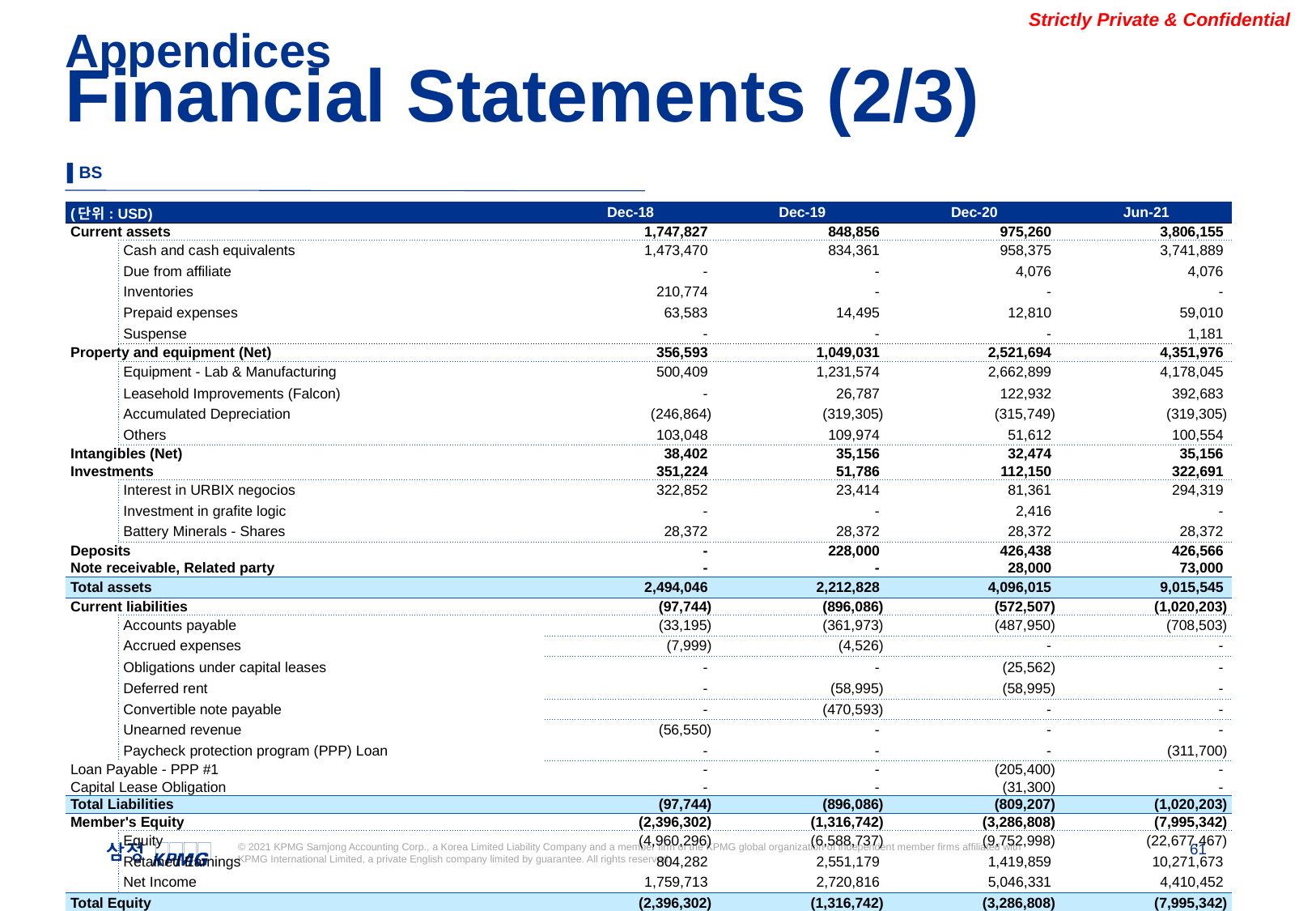

Appendices
Financial Statements (2/3)
▌BS

| (단위: USD) |  |  | Dec-18 | Dec-19 | Dec-20 | Jun-21 |
| --- | --- | --- | --- | --- | --- | --- |
| Current assets |  |  | 1,747,827 | 848,856 | 975,260 | 3,806,155 |
|  | Cash and cash equivalents |  | 1,473,470 | 834,361 | 958,375 | 3,741,889 |
|  | Due from affiliate |  | - | - | 4,076 | 4,076 |
|  | Inventories |  | 210,774 | - | - | - |
|  | Prepaid expenses |  | 63,583 | 14,495 | 12,810 | 59,010 |
|  | Suspense |  | - | - | - | 1,181 |
| Property and equipment (Net) |  |  | 356,593 | 1,049,031 | 2,521,694 | 4,351,976 |
|  | Equipment - Lab & Manufacturing |  | 500,409 | 1,231,574 | 2,662,899 | 4,178,045 |
|  | Leasehold Improvements (Falcon) |  | - | 26,787 | 122,932 | 392,683 |
|  | Accumulated Depreciation |  | (246,864) | (319,305) | (315,749) | (319,305) |
|  | Others |  | 103,048 | 109,974 | 51,612 | 100,554 |
| Intangibles (Net) |  |  | 38,402 | 35,156 | 32,474 | 35,156 |
| Investments |  |  | 351,224 | 51,786 | 112,150 | 322,691 |
|  | Interest in URBIX negocios |  | 322,852 | 23,414 | 81,361 | 294,319 |
|  | Investment in grafite logic |  | - | - | 2,416 | - |
|  | Battery Minerals - Shares |  | 28,372 | 28,372 | 28,372 | 28,372 |
| Deposits |  |  | - | 228,000 | 426,438 | 426,566 |
| Note receivable, Related party |  |  | - | - | 28,000 | 73,000 |
| Total assets |  |  | 2,494,046 | 2,212,828 | 4,096,015 | 9,015,545 |
| Current liabilities |  |  | (97,744) | (896,086) | (572,507) | (1,020,203) |
|  | Accounts payable |  | (33,195) | (361,973) | (487,950) | (708,503) |
|  | Accrued expenses |  | (7,999) | (4,526) | - | - |
|  | Obligations under capital leases |  | - | - | (25,562) | - |
|  | Deferred rent |  | - | (58,995) | (58,995) | - |
|  | Convertible note payable |  | - | (470,593) | - | - |
|  | Unearned revenue |  | (56,550) | - | - | - |
|  | Paycheck protection program (PPP) Loan |  | - | - | - | (311,700) |
| Loan Payable - PPP #1 |  |  | - | - | (205,400) | - |
| Capital Lease Obligation |  |  | - | - | (31,300) | - |
| Total Liabilities |  |  | (97,744) | (896,086) | (809,207) | (1,020,203) |
| Member's Equity |  |  | (2,396,302) | (1,316,742) | (3,286,808) | (7,995,342) |
|  | Equity |  | (4,960,296) | (6,588,737) | (9,752,998) | (22,677,467) |
|  | Retained Earnings |  | 804,282 | 2,551,179 | 1,419,859 | 10,271,673 |
|  | Net Income |  | 1,759,713 | 2,720,816 | 5,046,331 | 4,410,452 |
| Total Equity |  |  | (2,396,302) | (1,316,742) | (3,286,808) | (7,995,342) |